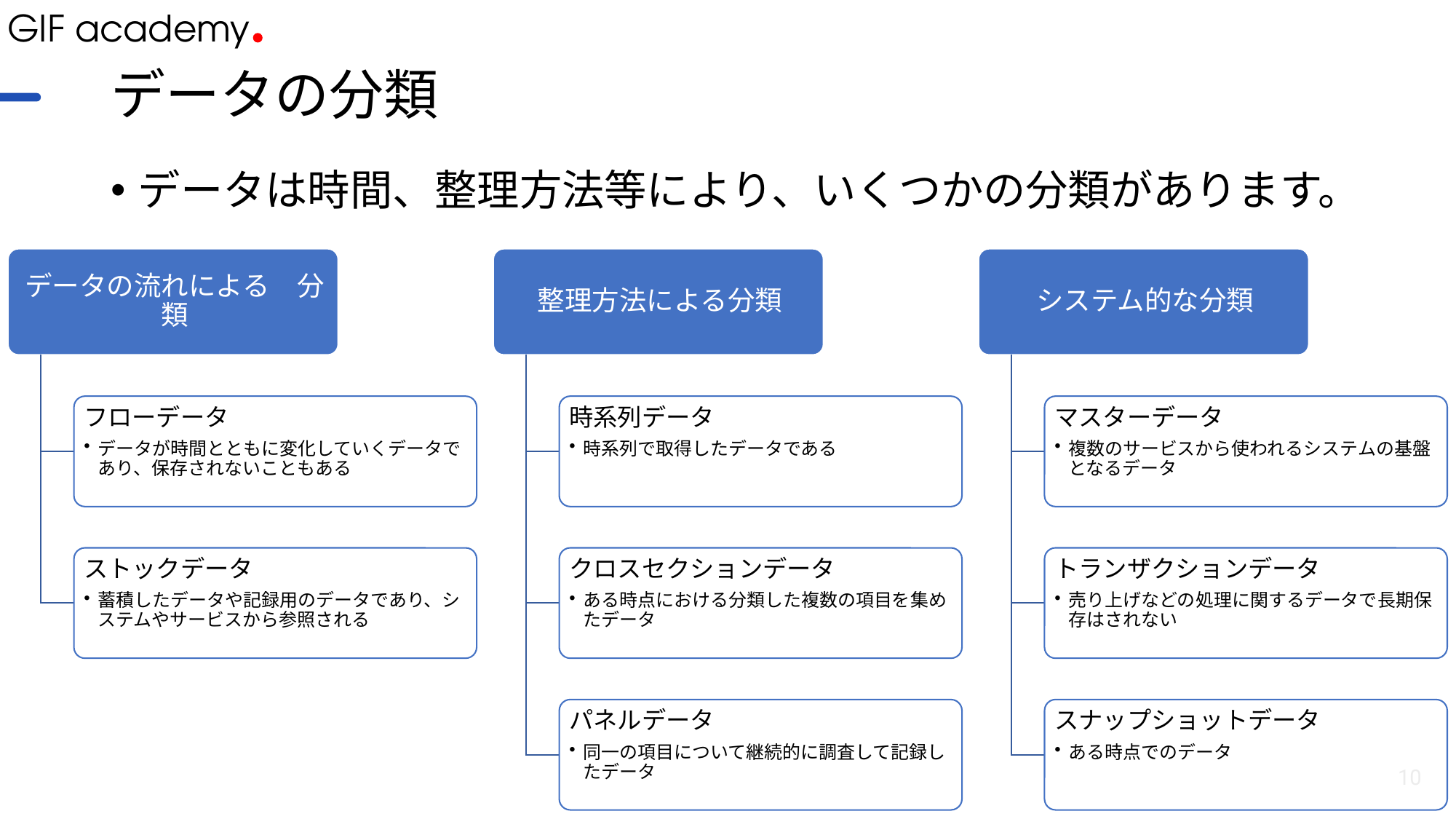

# データの分類
データは時間、整理方法等により、いくつかの分類があります。
データの流れによる　分類
フローデータ
データが時間とともに変化していくデータであり、保存されないこともある
ストックデータ
蓄積したデータや記録用のデータであり、システムやサービスから参照される
整理方法による分類
時系列データ
時系列で取得したデータである
クロスセクションデータ
ある時点における分類した複数の項目を集めたデータ
パネルデータ
同一の項目について継続的に調査して記録したデータ
システム的な分類
マスターデータ
複数のサービスから使われるシステムの基盤となるデータ
トランザクションデータ
売り上げなどの処理に関するデータで長期保存はされない
スナップショットデータ
ある時点でのデータ
10